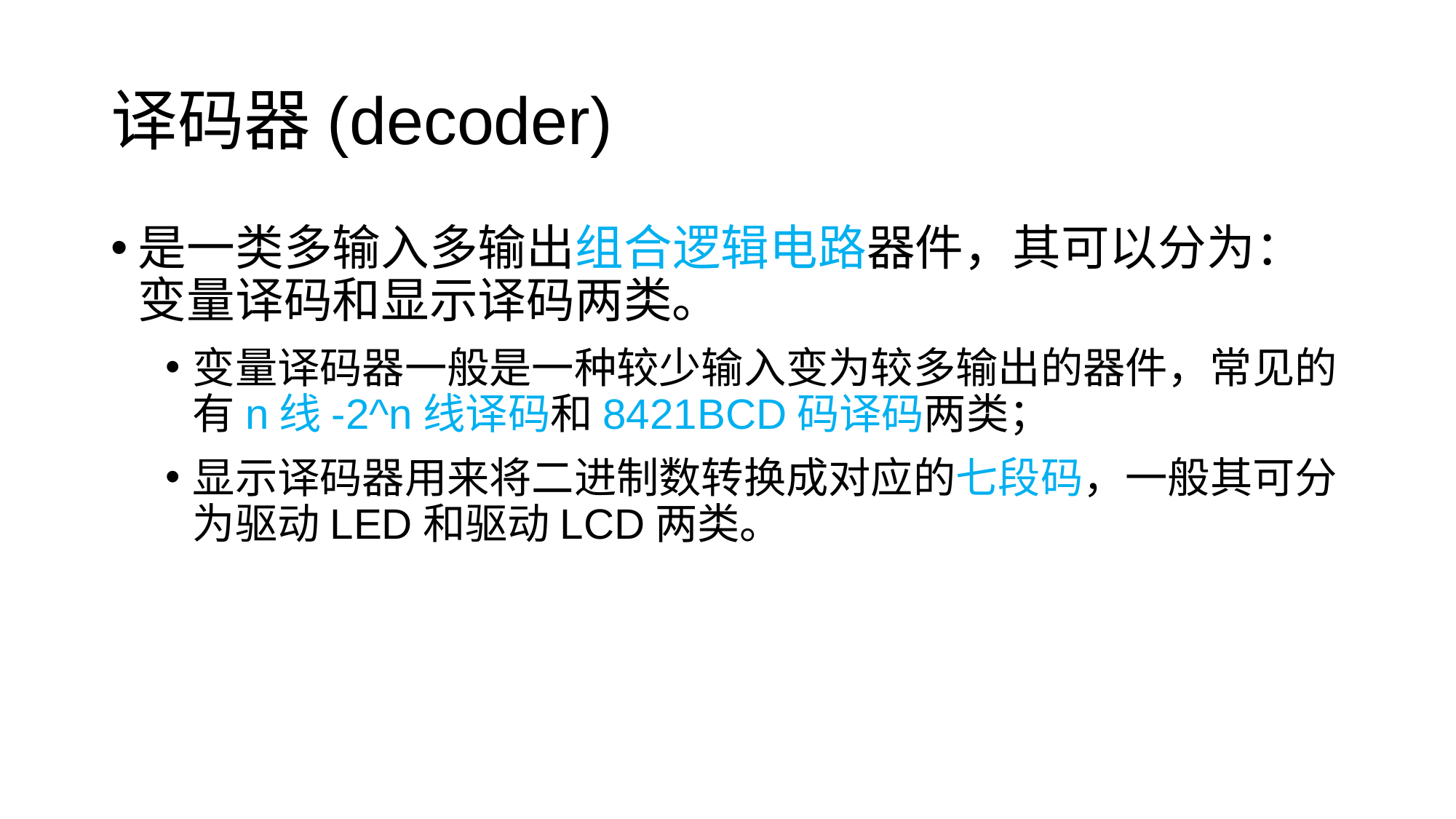

# 译码器(decoder)
是一类多输入多输出组合逻辑电路器件，其可以分为：变量译码和显示译码两类。
变量译码器一般是一种较少输入变为较多输出的器件，常见的有n线-2^n线译码和8421BCD码译码两类；
显示译码器用来将二进制数转换成对应的七段码，一般其可分为驱动LED和驱动LCD两类。